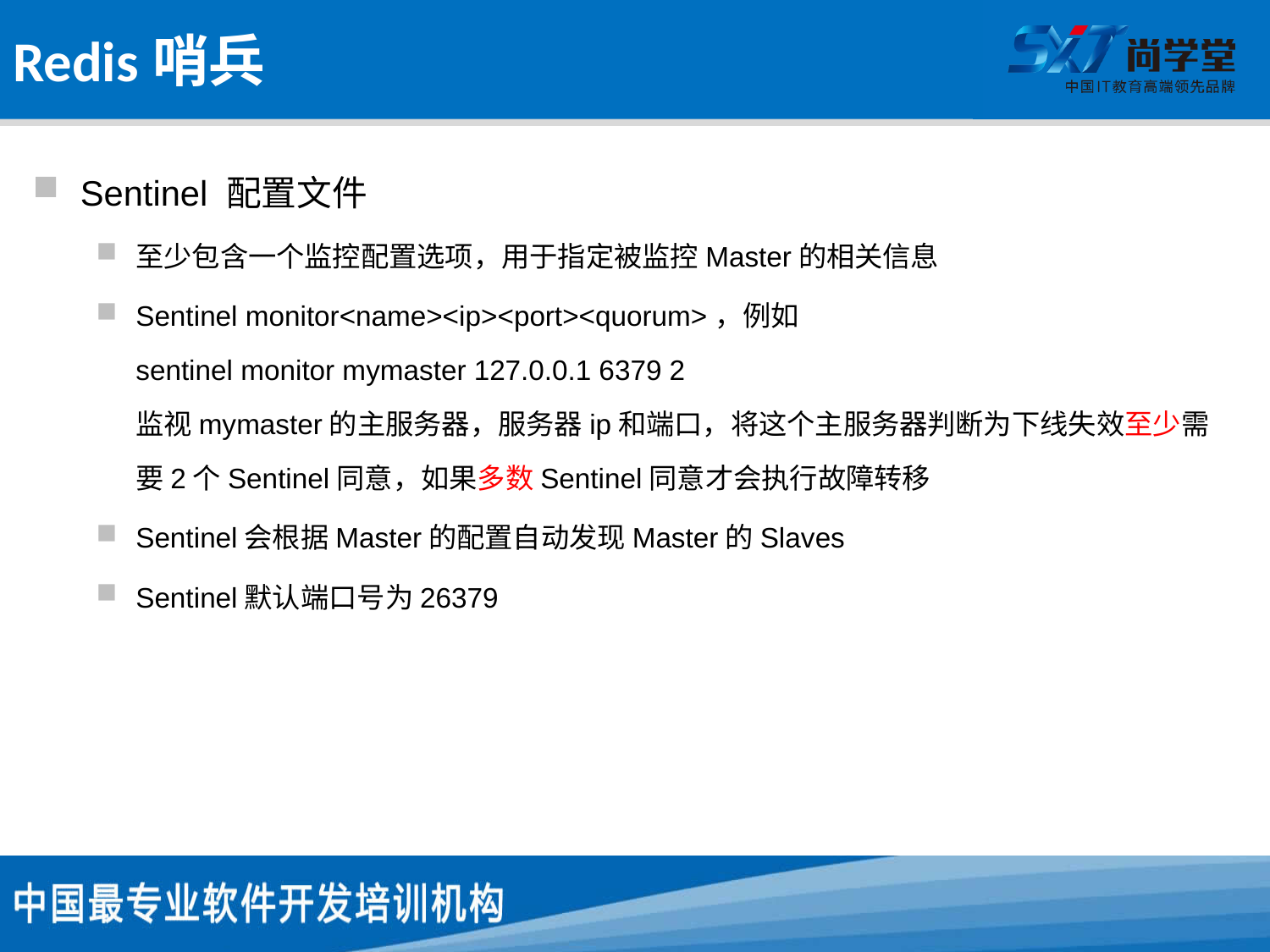

# Redis哨兵
Sentinel 配置文件
至少包含一个监控配置选项，用于指定被监控Master的相关信息
Sentinel monitor<name><ip><port><quorum>，例如
sentinel monitor mymaster 127.0.0.1 6379 2
监视mymaster的主服务器，服务器ip和端口，将这个主服务器判断为下线失效至少需要2个Sentinel同意，如果多数Sentinel同意才会执行故障转移
Sentinel会根据Master的配置自动发现Master的Slaves
Sentinel默认端口号为26379